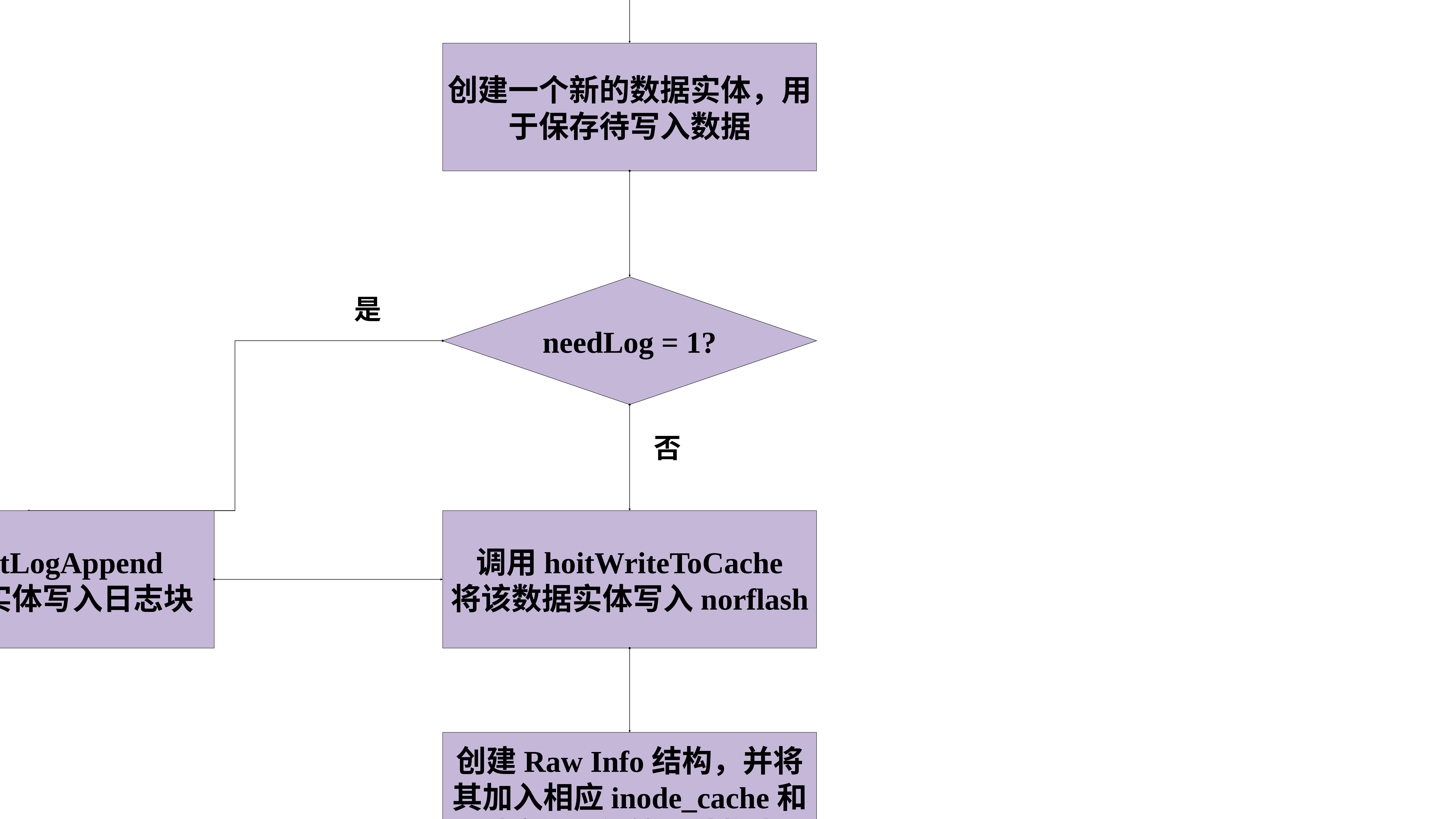

Write
创建一个新的数据实体，用于保存待写入数据
needLog = 1?
是
否
调用hoitLogAppend
将该数据实体写入日志块
调用hoitWriteToCache
将该数据实体写入norflash
创建Raw Info结构，并将其加入相应inode_cache和对应的块级管理结构中
建立该Raw Info对应的Full Dnode结构并返回
Write
 End